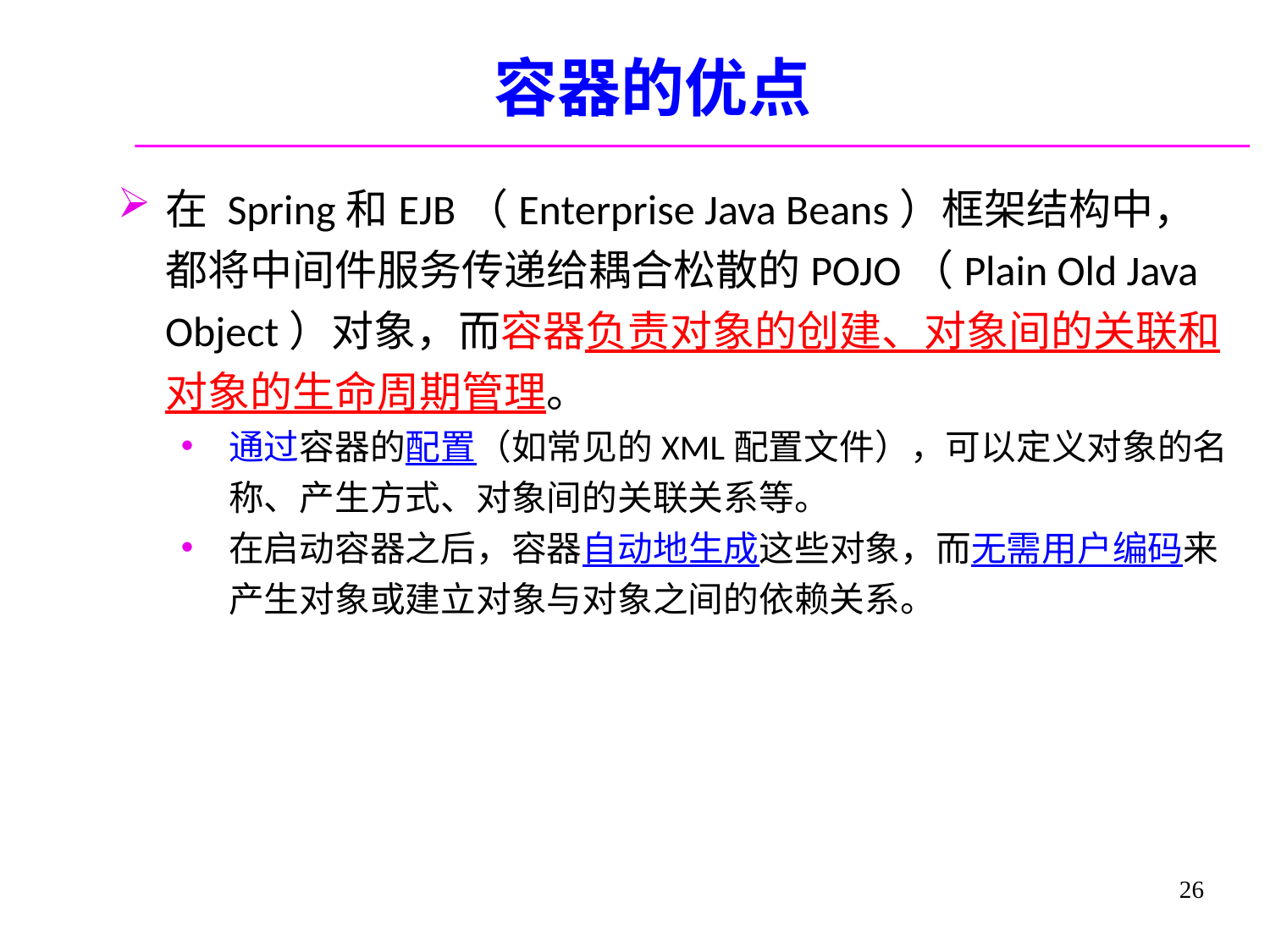

# 容器的优点
在 Spring和EJB（Enterprise Java Beans）框架结构中，都将中间件服务传递给耦合松散的POJO（Plain Old Java Object）对象，而容器负责对象的创建、对象间的关联和对象的生命周期管理。
通过容器的配置（如常见的XML配置文件），可以定义对象的名称、产生方式、对象间的关联关系等。
在启动容器之后，容器自动地生成这些对象，而无需用户编码来产生对象或建立对象与对象之间的依赖关系。
26